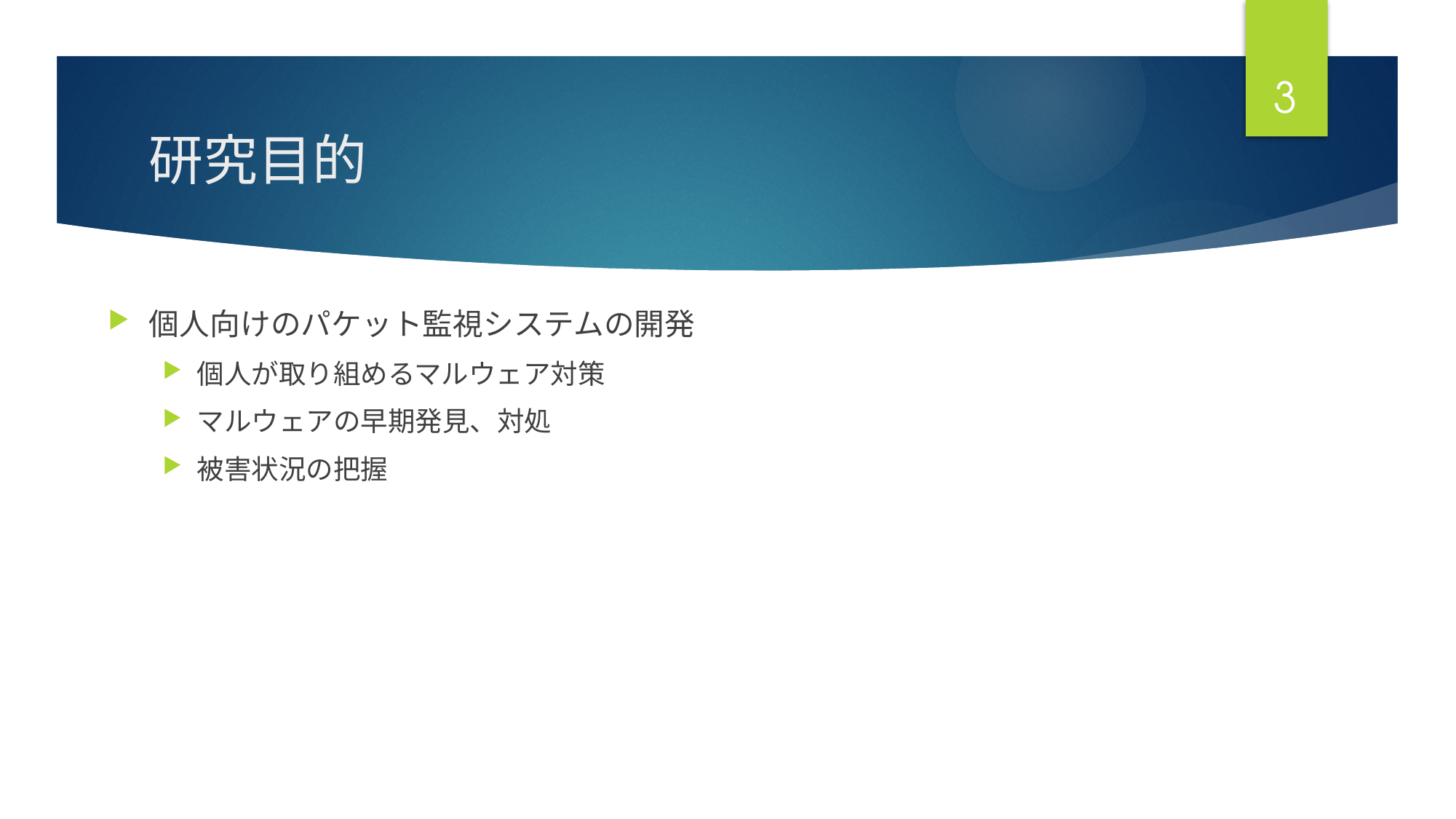

3
# 研究目的
個人向けのパケット監視システムの開発
個人が取り組めるマルウェア対策
マルウェアの早期発見、対処
被害状況の把握